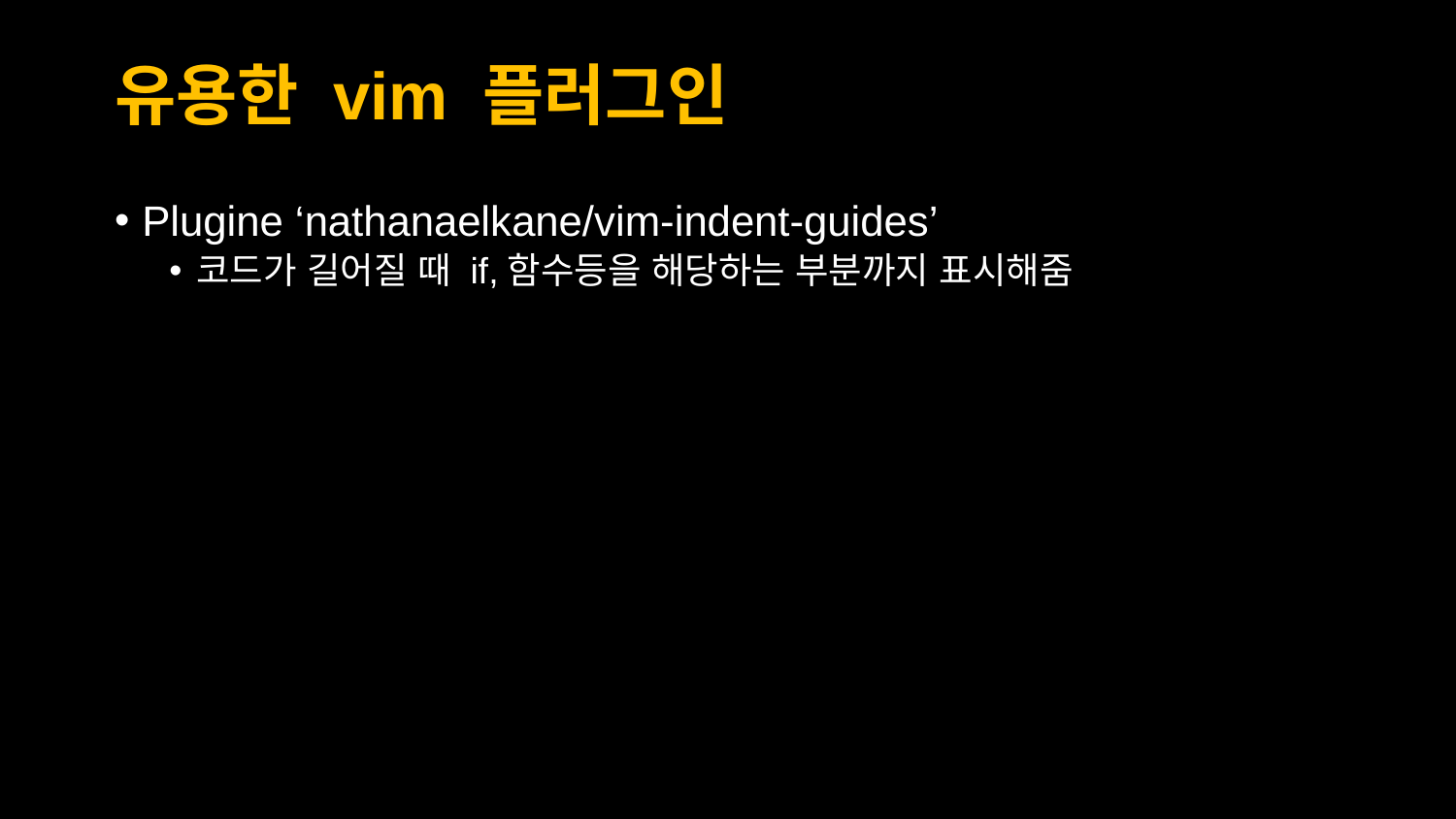

# 유용한 vim 플러그인
Plugine ‘nathanaelkane/vim-indent-guides’
코드가 길어질 때 if,함수등을 해당하는 부분까지 표시해줌